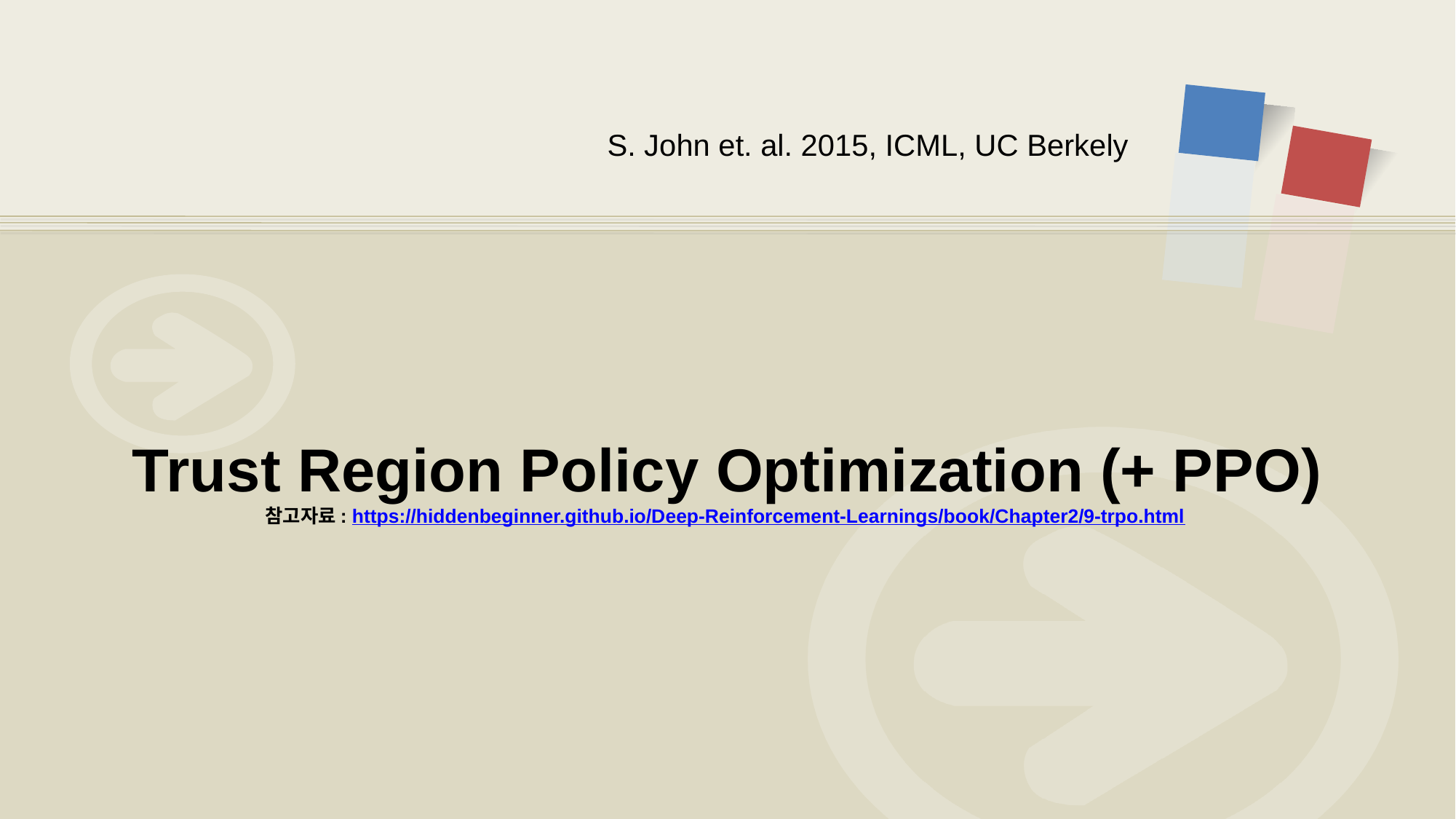

S. John et. al. 2015, ICML, UC Berkely
# Trust Region Policy Optimization (+ PPO) 참고자료: https://hiddenbeginner.github.io/Deep-Reinforcement-Learnings/book/Chapter2/9-trpo.html